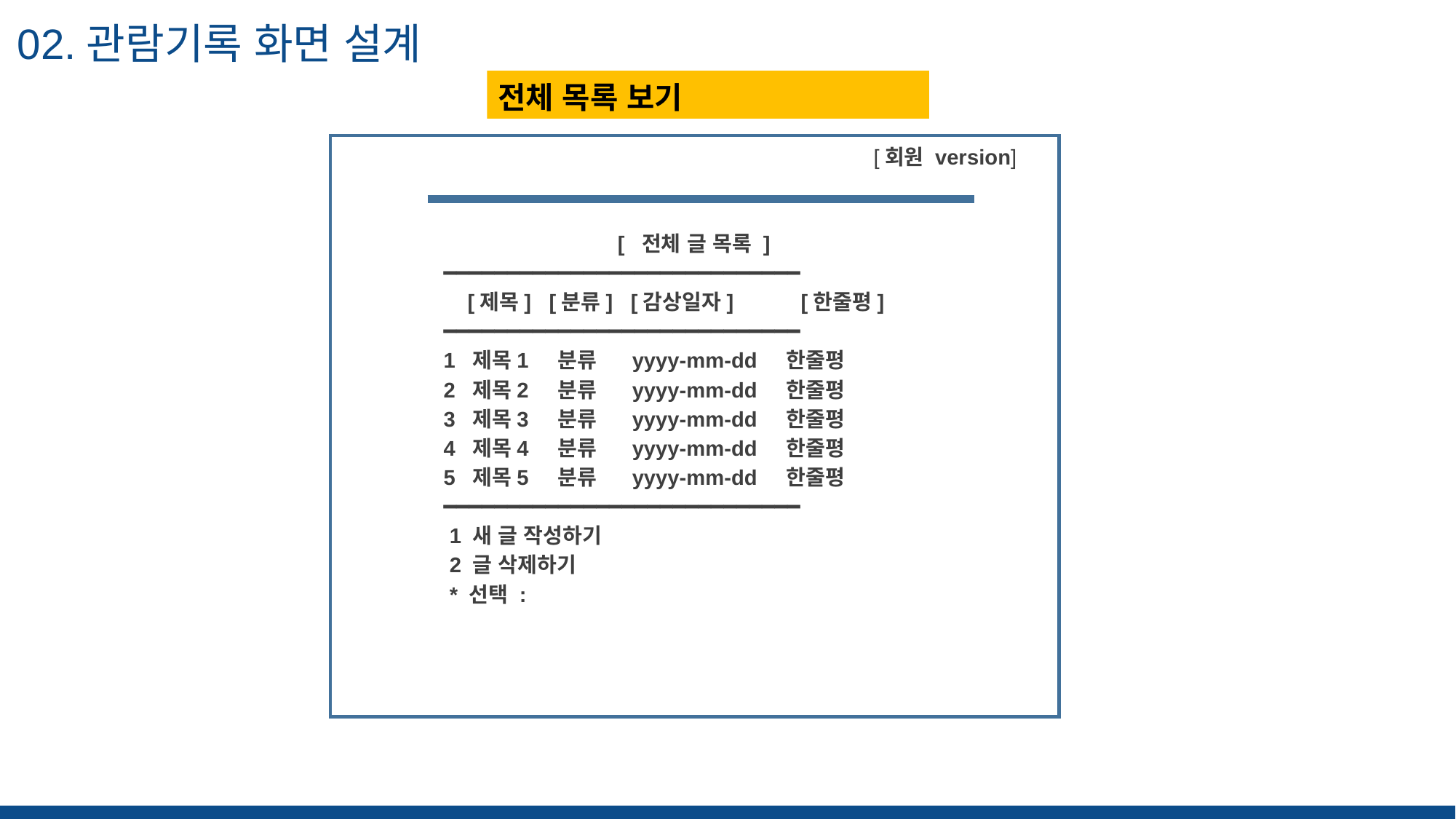

02.관람기록 화면 설계

전체 목록 보기

[회원 version]

                             [  전체 글 목록 ]
━━━━━━━━━━━━━━━━━━━━━━━━━━━━
    [제목]   [분류]   [감상일자]	     [한줄평]
━━━━━━━━━━━━━━━━━━━━━━━━━━━━
1  제목1    분류     yyyy-mm-dd    한줄평
2  제목2    분류     yyyy-mm-dd    한줄평
3  제목3    분류     yyyy-mm-dd    한줄평
4  제목4    분류     yyyy-mm-dd    한줄평
5  제목5    분류     yyyy-mm-dd    한줄평
━━━━━━━━━━━━━━━━━━━━━━━━━━━━
 1 새 글 작성하기
 2 글 삭제하기
 * 선택 :